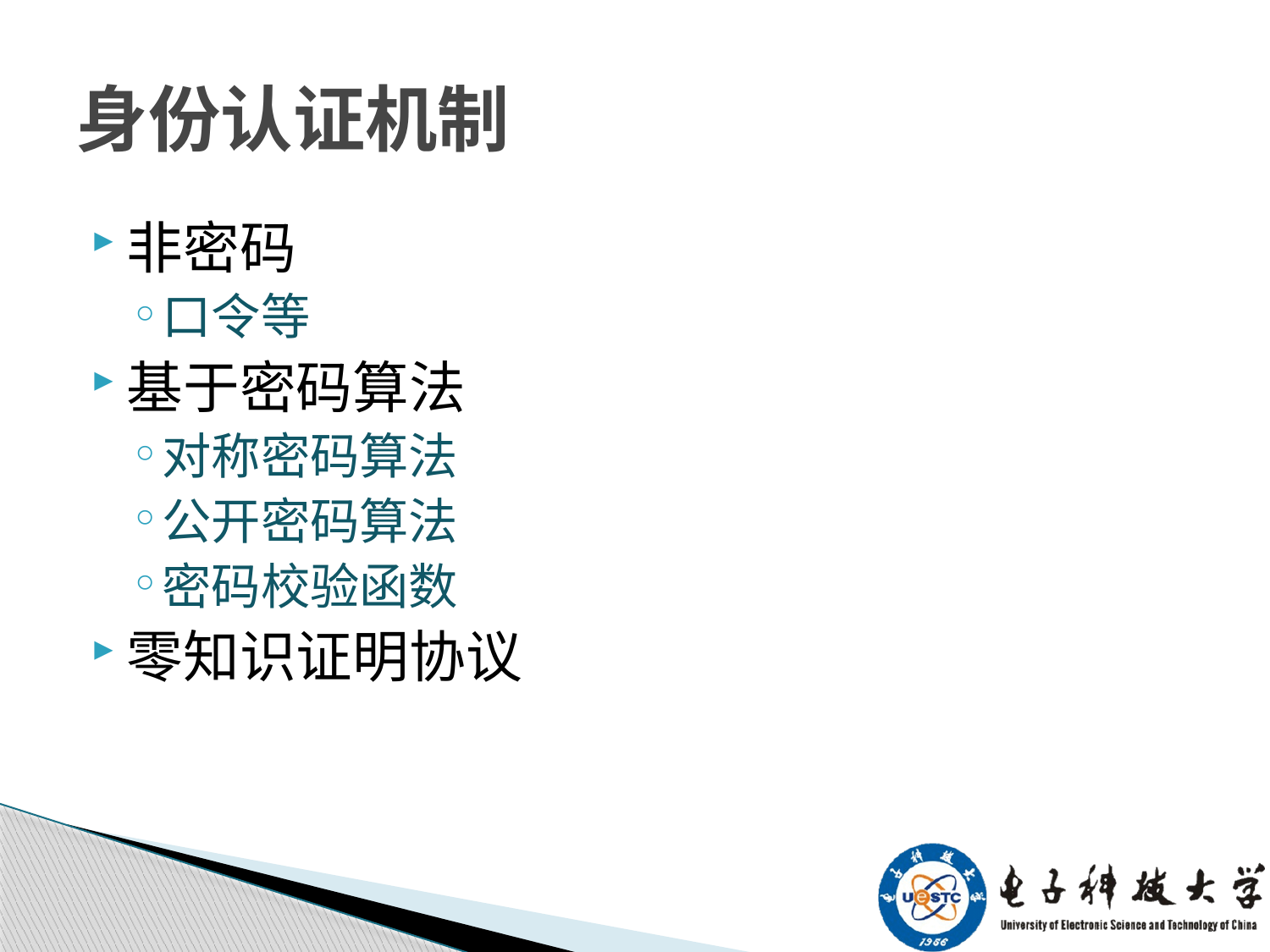

# 身份认证机制
非密码
口令等
基于密码算法
对称密码算法
公开密码算法
密码校验函数
零知识证明协议